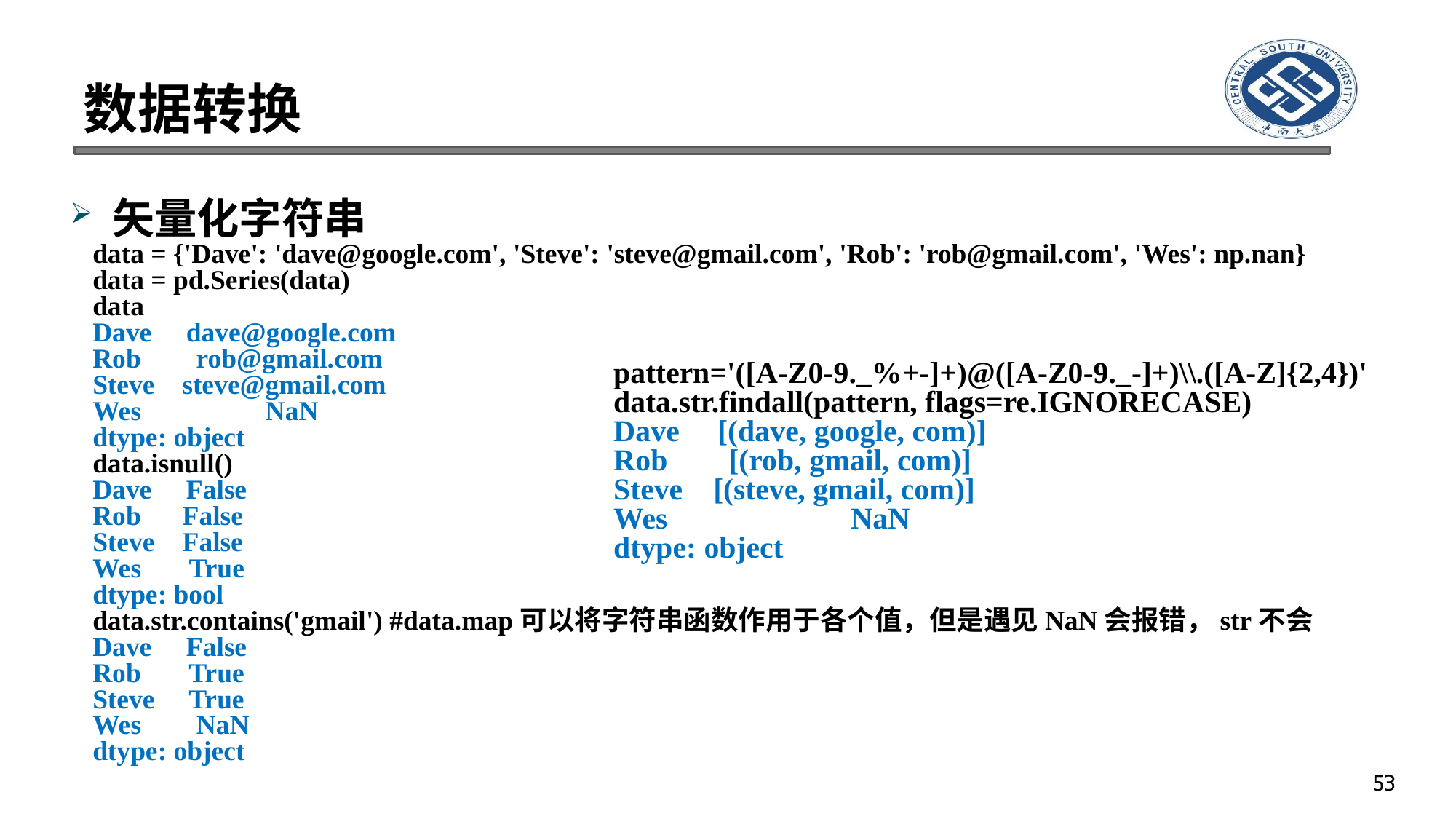

# 数据转换
矢量化字符串
data = {'Dave': 'dave@google.com', 'Steve': 'steve@gmail.com', 'Rob': 'rob@gmail.com', 'Wes': np.nan}
data = pd.Series(data)
data
Dave     dave@google.com
Rob        rob@gmail.com
Steve    steve@gmail.com
Wes                  NaN
dtype: object
data.isnull()
Dave     False
Rob      False
Steve    False
Wes       True
dtype: bool
data.str.contains('gmail') #data.map可以将字符串函数作用于各个值，但是遇见NaN会报错，str不会
Dave     False
Rob       True
Steve     True
Wes        NaN
dtype: object
pattern='([A-Z0-9._%+-]+)@([A-Z0-9._-]+)\\.([A-Z]{2,4})'
data.str.findall(pattern, flags=re.IGNORECASE)
Dave     [(dave, google, com)]
Rob        [(rob, gmail, com)]
Steve    [(steve, gmail, com)]
Wes                        NaN
dtype: object
53